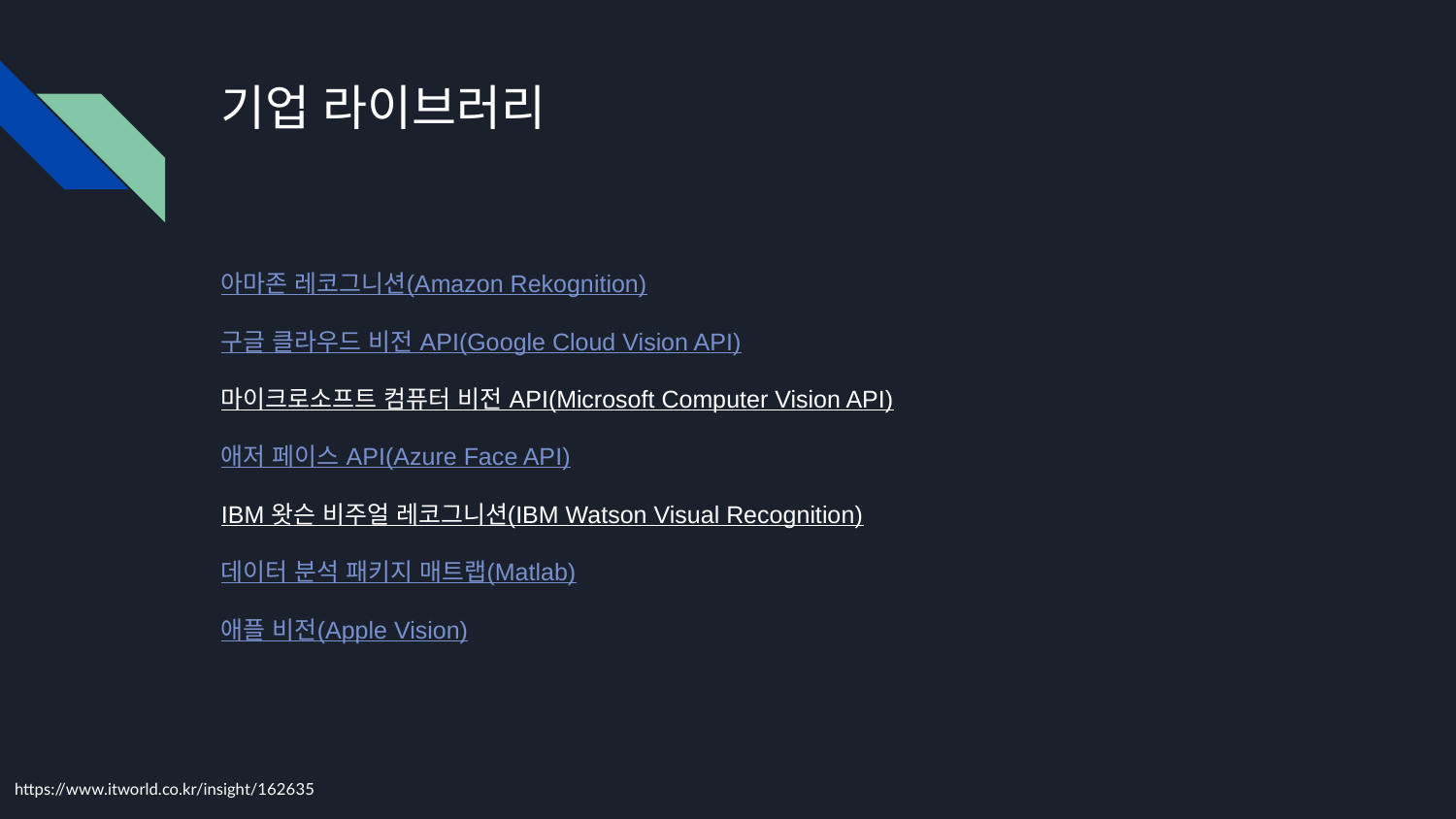

# 기업 라이브러리
아마존 레코그니션(Amazon Rekognition)
구글 클라우드 비전 API(Google Cloud Vision API)
마이크로소프트 컴퓨터 비전 API(Microsoft Computer Vision API)
애저 페이스 API(Azure Face API)
IBM 왓슨 비주얼 레코그니션(IBM Watson Visual Recognition)
데이터 분석 패키지 매트랩(Matlab)
애플 비전(Apple Vision)
https://www.itworld.co.kr/insight/162635